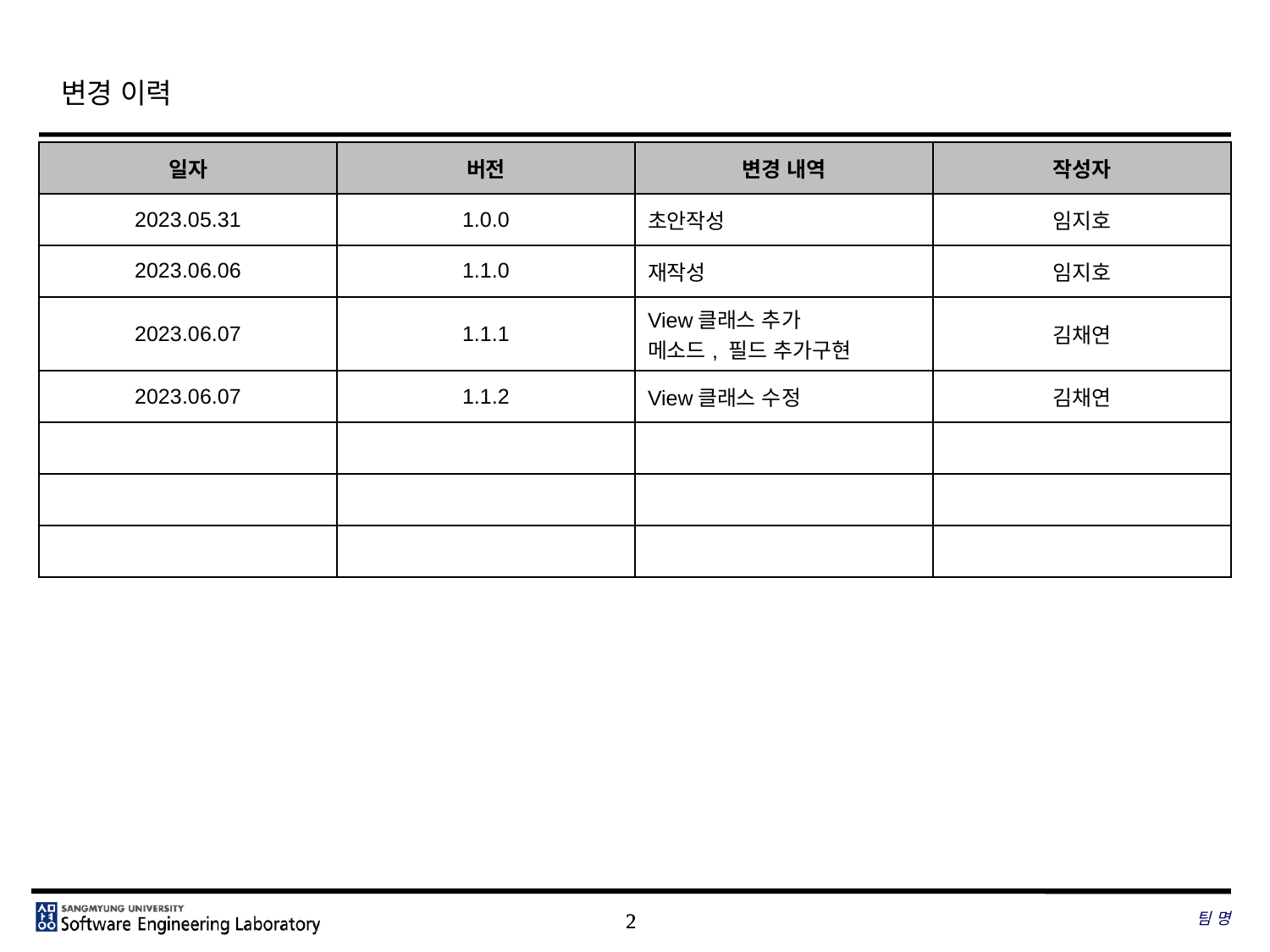

# 변경 이력
| 일자 | 버전 | 변경 내역 | 작성자 |
| --- | --- | --- | --- |
| 2023.05.31 | 1.0.0 | 초안작성 | 임지호 |
| 2023.06.06 | 1.1.0 | 재작성 | 임지호 |
| 2023.06.07 | 1.1.1 | View클래스 추가 메소드, 필드 추가구현 | 김채연 |
| 2023.06.07 | 1.1.2 | View클래스 수정 | 김채연 |
|  |  |  |  |
|  |  |  |  |
|  |  |  |  |
팀 명